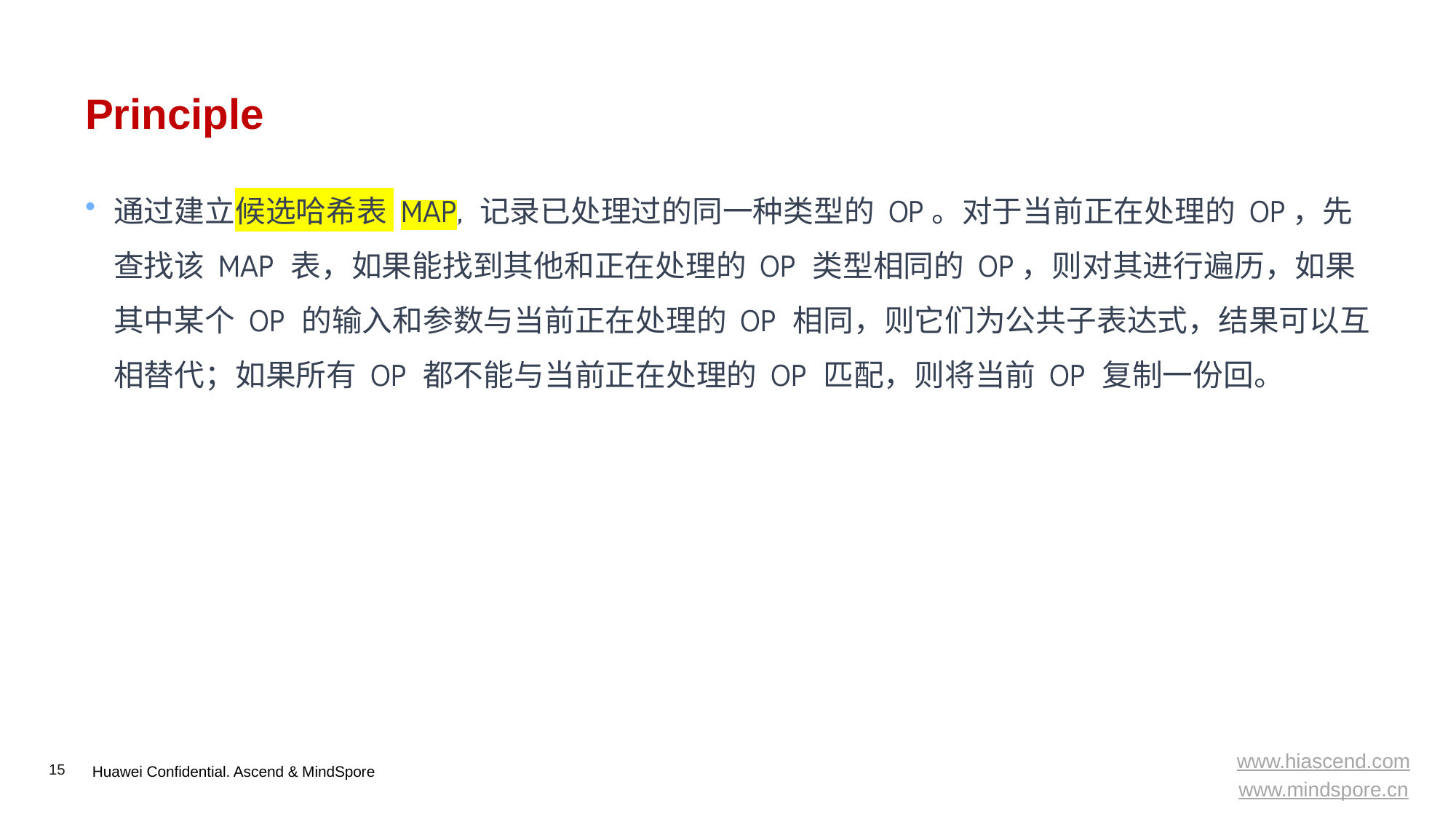

# Principle
通过建立候选哈希表 MAP, 记录已处理过的同一种类型的 OP。对于当前正在处理的 OP，先查找该 MAP 表，如果能找到其他和正在处理的 OP 类型相同的 OP，则对其进行遍历，如果其中某个 OP 的输入和参数与当前正在处理的 OP 相同，则它们为公共子表达式，结果可以互相替代；如果所有 OP 都不能与当前正在处理的 OP 匹配，则将当前 OP 复制一份回。